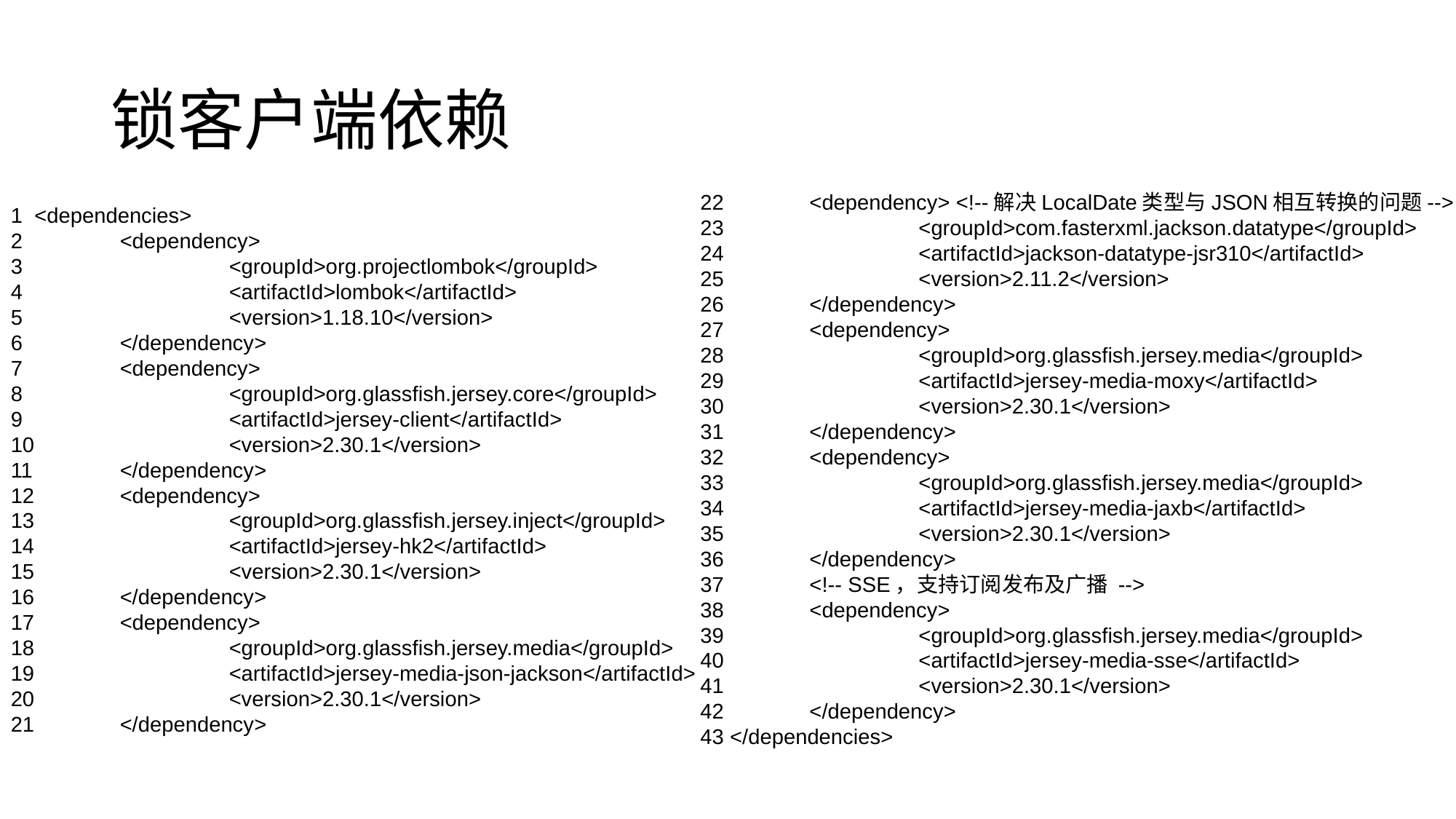

# 锁客户端依赖
22 	<dependency> <!--解决LocalDate类型与JSON相互转换的问题-->
23 		<groupId>com.fasterxml.jackson.datatype</groupId>
24 		<artifactId>jackson-datatype-jsr310</artifactId>
25 		<version>2.11.2</version>
26 	</dependency>
27 	<dependency>
28 		<groupId>org.glassfish.jersey.media</groupId>
29 		<artifactId>jersey-media-moxy</artifactId>
30 		<version>2.30.1</version>
31 	</dependency>
32 	<dependency>
33 		<groupId>org.glassfish.jersey.media</groupId>
34 		<artifactId>jersey-media-jaxb</artifactId>
35 		<version>2.30.1</version>
36 	</dependency>
37 	<!-- SSE，支持订阅发布及广播 -->
38 	<dependency>
39 		<groupId>org.glassfish.jersey.media</groupId>
40 		<artifactId>jersey-media-sse</artifactId>
41 		<version>2.30.1</version>
42 	</dependency>
43 </dependencies>
1  <dependencies>
2  	<dependency>
3  		<groupId>org.projectlombok</groupId>
4  		<artifactId>lombok</artifactId>
5  		<version>1.18.10</version>
6  	</dependency>
7  	<dependency>
8  		<groupId>org.glassfish.jersey.core</groupId>
9  		<artifactId>jersey-client</artifactId>
10 		<version>2.30.1</version>
11 	</dependency>
12 	<dependency>
13 		<groupId>org.glassfish.jersey.inject</groupId>
14 		<artifactId>jersey-hk2</artifactId>
15 		<version>2.30.1</version>
16 	</dependency>
17 	<dependency>
18 		<groupId>org.glassfish.jersey.media</groupId>
19 		<artifactId>jersey-media-json-jackson</artifactId>
20 		<version>2.30.1</version>
21 	</dependency>